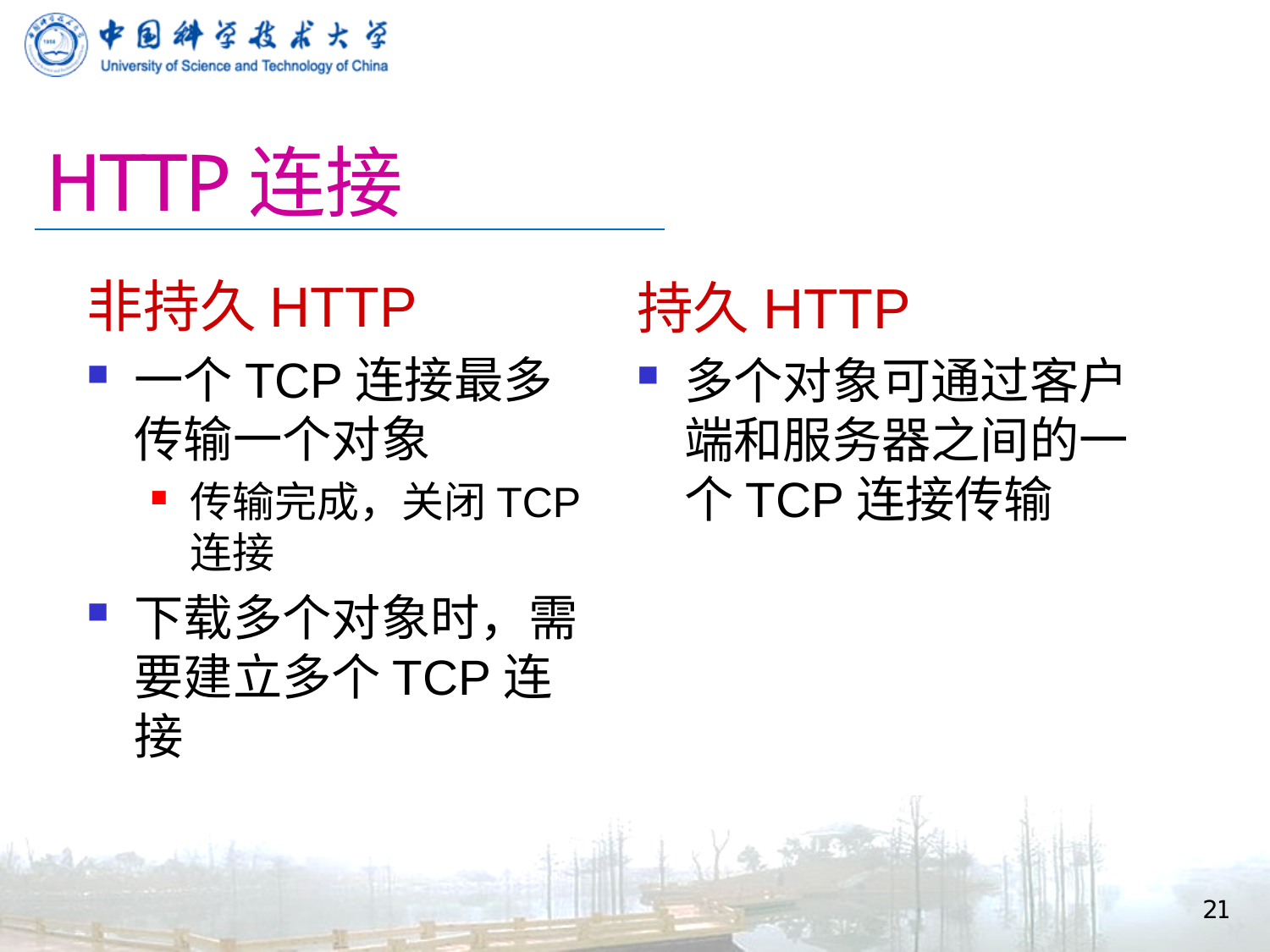

# HTTP连接
非持久HTTP
一个TCP连接最多传输一个对象
传输完成，关闭TCP连接
下载多个对象时，需要建立多个TCP连接
持久HTTP
多个对象可通过客户端和服务器之间的一个TCP连接传输
21